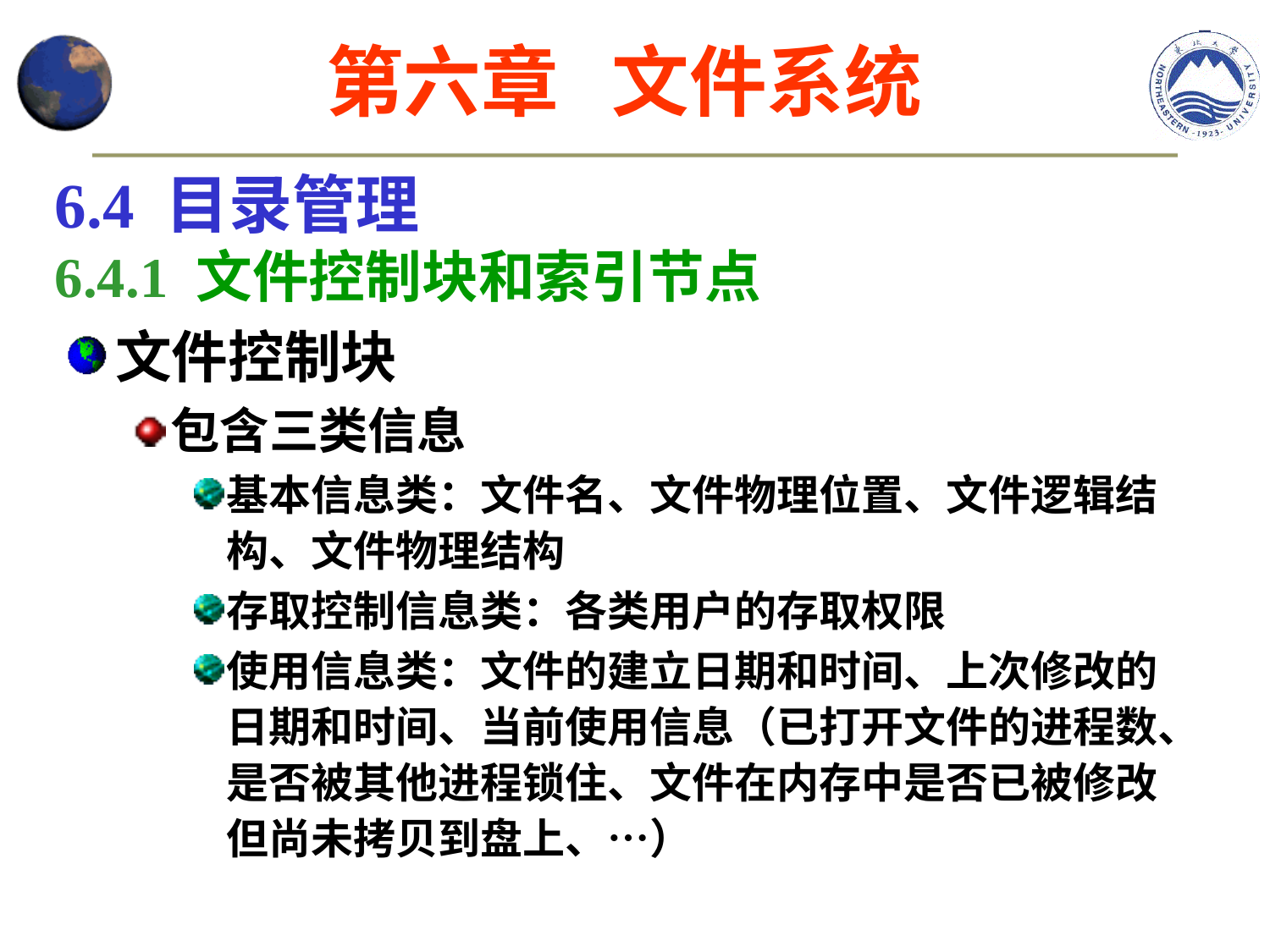

第六章   文件系统
6.4 目录管理
6.4.1 文件控制块和索引节点
文件控制块
包含三类信息
基本信息类：文件名、文件物理位置、文件逻辑结构、文件物理结构
存取控制信息类：各类用户的存取权限
使用信息类：文件的建立日期和时间、上次修改的日期和时间、当前使用信息（已打开文件的进程数、是否被其他进程锁住、文件在内存中是否已被修改但尚未拷贝到盘上、…）